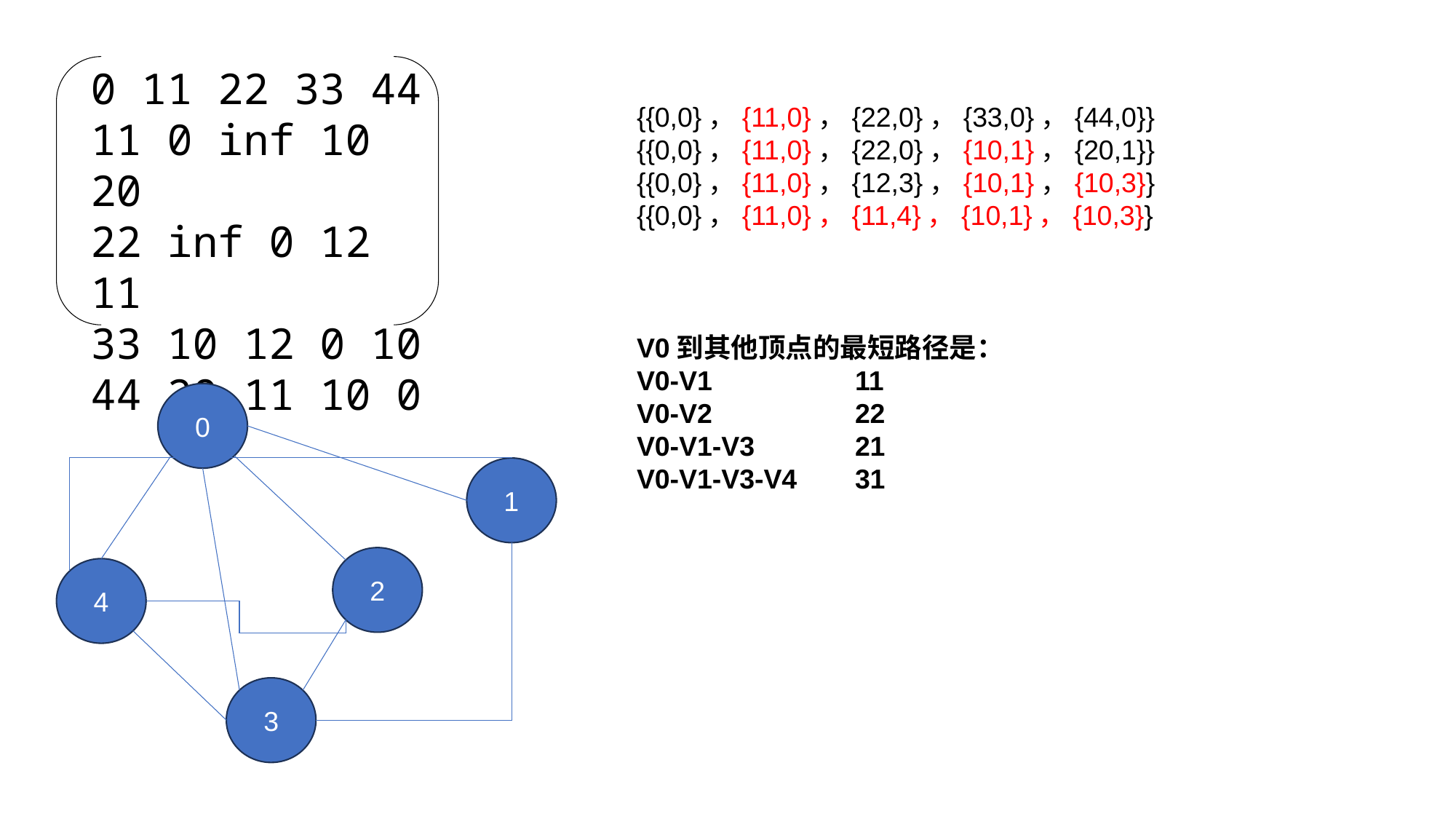

0 11 22 33 44
11 0 inf 10 20
22 inf 0 12 11
33 10 12 0 10
44 20 11 10 0
{{0,0}，{11,0}，{22,0}，{33,0}，{44,0}}
{{0,0}，{11,0}，{22,0}，{10,1}，{20,1}}
{{0,0}，{11,0}，{12,3}，{10,1}，{10,3}}
{{0,0}，{11,0}，{11,4}，{10,1}，{10,3}}

V0到其他顶点的最短路径是：
V0-V1        	11
V0-V2       	22
V0-V1-V3	21
V0-V1-V3-V4	31
0
1
2
4
3